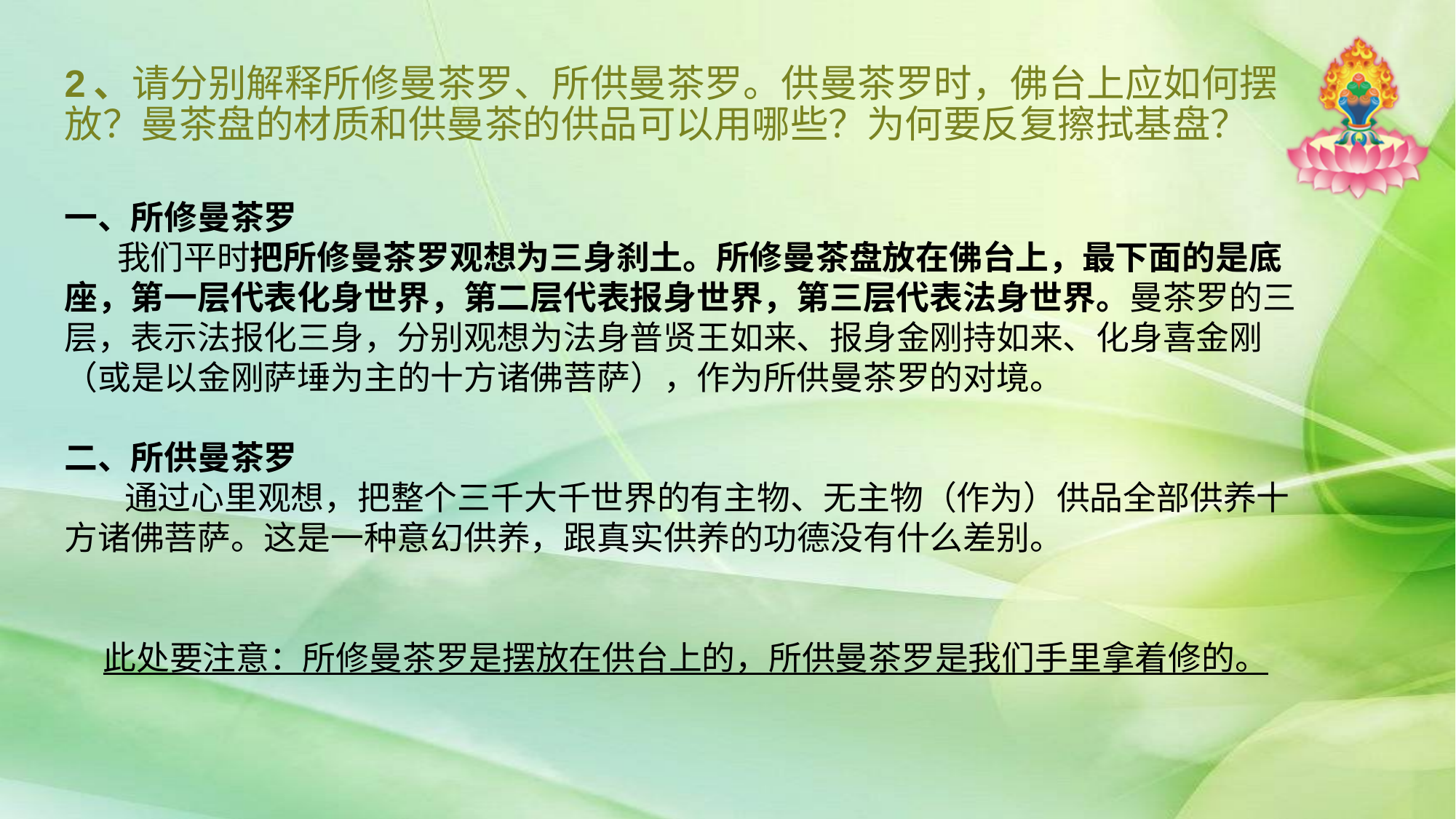

# 2、请分别解释所修曼茶罗、所供曼茶罗。供曼茶罗时，佛台上应如何摆放？曼茶盘的材质和供曼茶的供品可以用哪些？为何要反复擦拭基盘？
一、所修曼茶罗
      我们平时把所修曼茶罗观想为三身刹土。所修曼茶盘放在佛台上，最下面的是底座，第一层代表化身世界，第二层代表报身世界，第三层代表法身世界。曼茶罗的三层，表示法报化三身，分别观想为法身普贤王如来、报身金刚持如来、化身喜金刚（或是以金刚萨埵为主的十方诸佛菩萨），作为所供曼茶罗的对境。

二、所供曼茶罗
       通过心里观想，把整个三千大千世界的有主物、无主物（作为）供品全部供养十方诸佛菩萨。这是一种意幻供养，跟真实供养的功德没有什么差别。

此处要注意：所修曼茶罗是摆放在供台上的，所供曼茶罗是我们手里拿着修的。